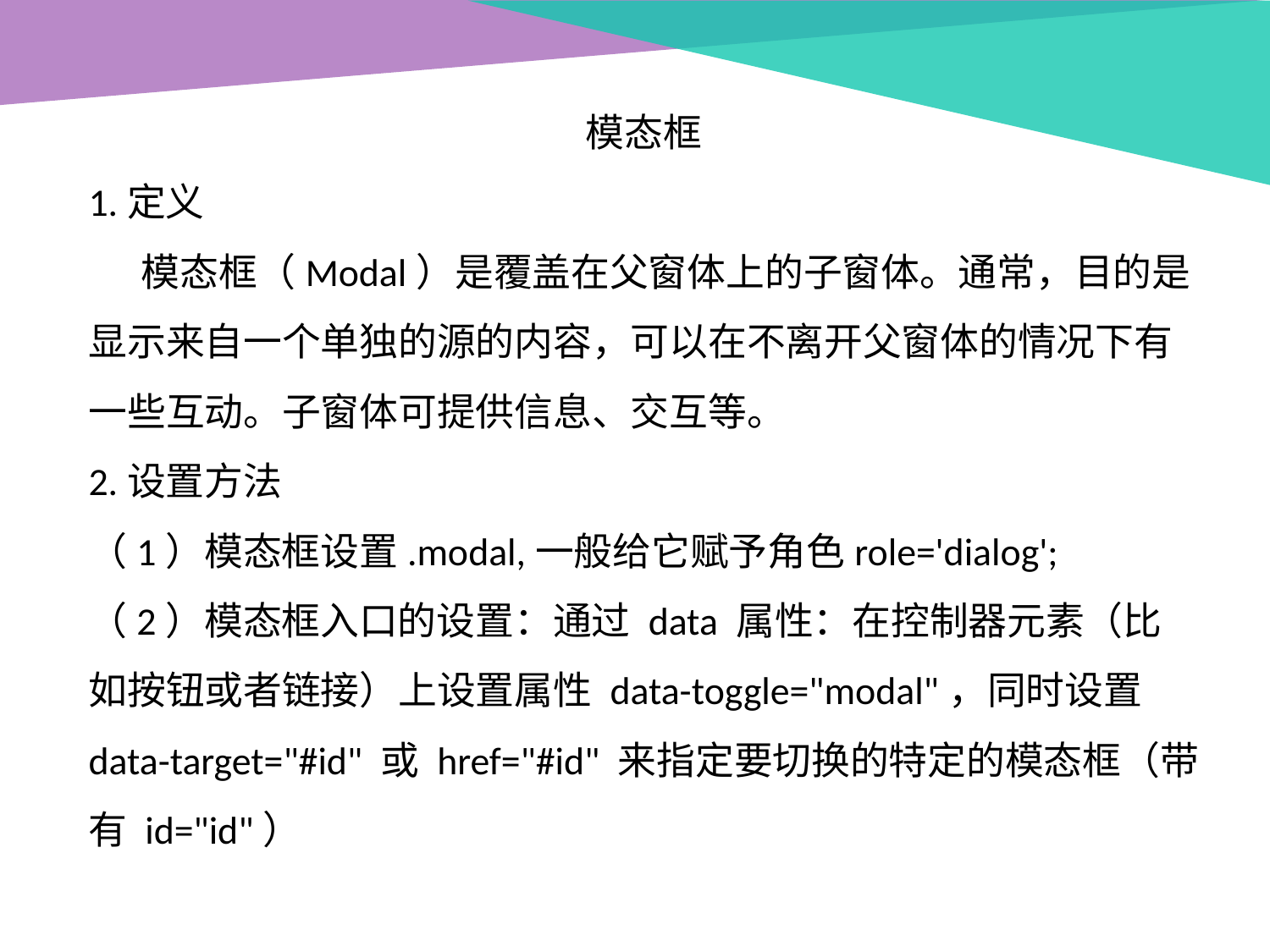

模态框
1.定义
     模态框（Modal）是覆盖在父窗体上的子窗体。通常，目的是显示来自一个单独的源的内容，可以在不离开父窗体的情况下有一些互动。子窗体可提供信息、交互等。
2.设置方法
（1）模态框设置.modal,一般给它赋予角色role='dialog';
（2）模态框入口的设置：通过 data 属性：在控制器元素（比如按钮或者链接）上设置属性 data-toggle="modal"，同时设置 data-target="#id" 或 href="#id" 来指定要切换的特定的模态框（带有 id="id"）